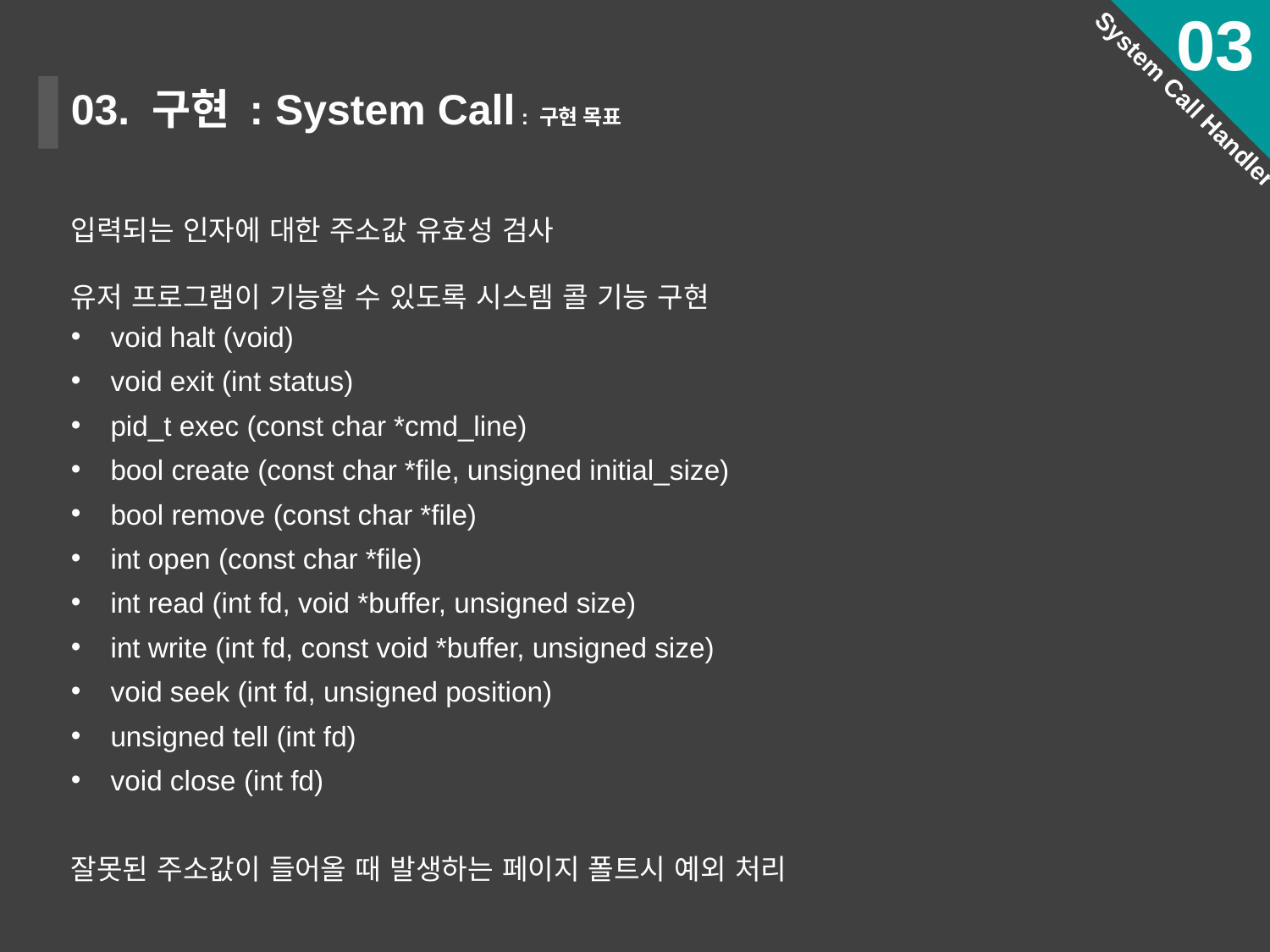

03

03. 구현 : System Call : 구현 목표
System Call Handler
입력되는 인자에 대한 주소값 유효성 검사

유저 프로그램이 기능할 수 있도록 시스템 콜 기능 구현
void halt (void)
void exit (int status)
pid_t exec (const char *cmd_line)
bool create (const char *file, unsigned initial_size)
bool remove (const char *file)
int open (const char *file)
int read (int fd, void *buffer, unsigned size)
int write (int fd, const void *buffer, unsigned size)
void seek (int fd, unsigned position)
unsigned tell (int fd)
void close (int fd)

잘못된 주소값이 들어올 때 발생하는 페이지 폴트시 예외 처리